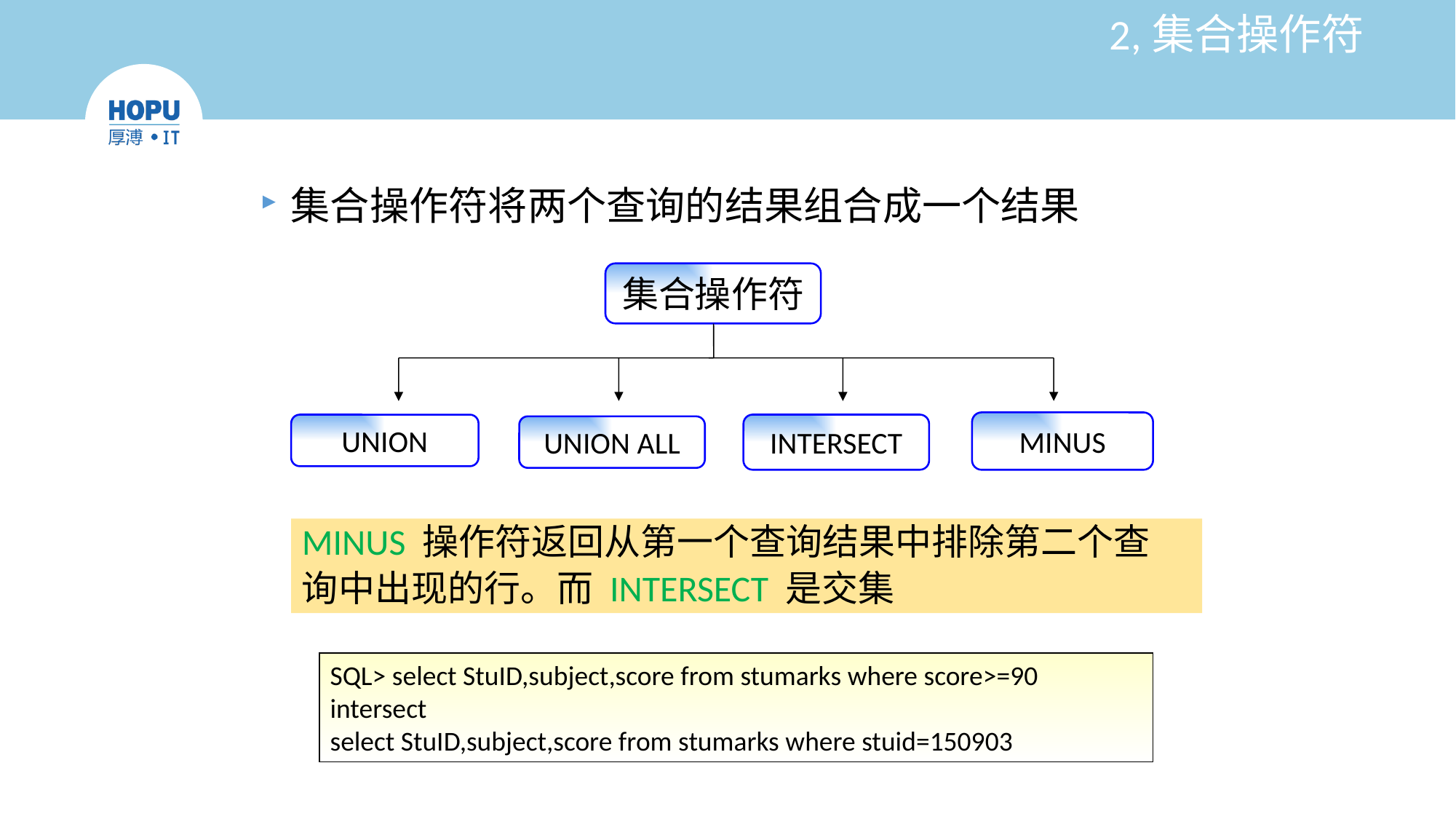

# 2,集合操作符
集合操作符将两个查询的结果组合成一个结果

集合操作符

MINUS
UNION
INTERSECT
UNION ALL
MINUS 操作符返回从第一个查询结果中排除第二个查
询中出现的行。而 INTERSECT 是交集
SQL> select StuID,subject,score from stumarks where score>=90
intersect
select StuID,subject,score from stumarks where stuid=150903